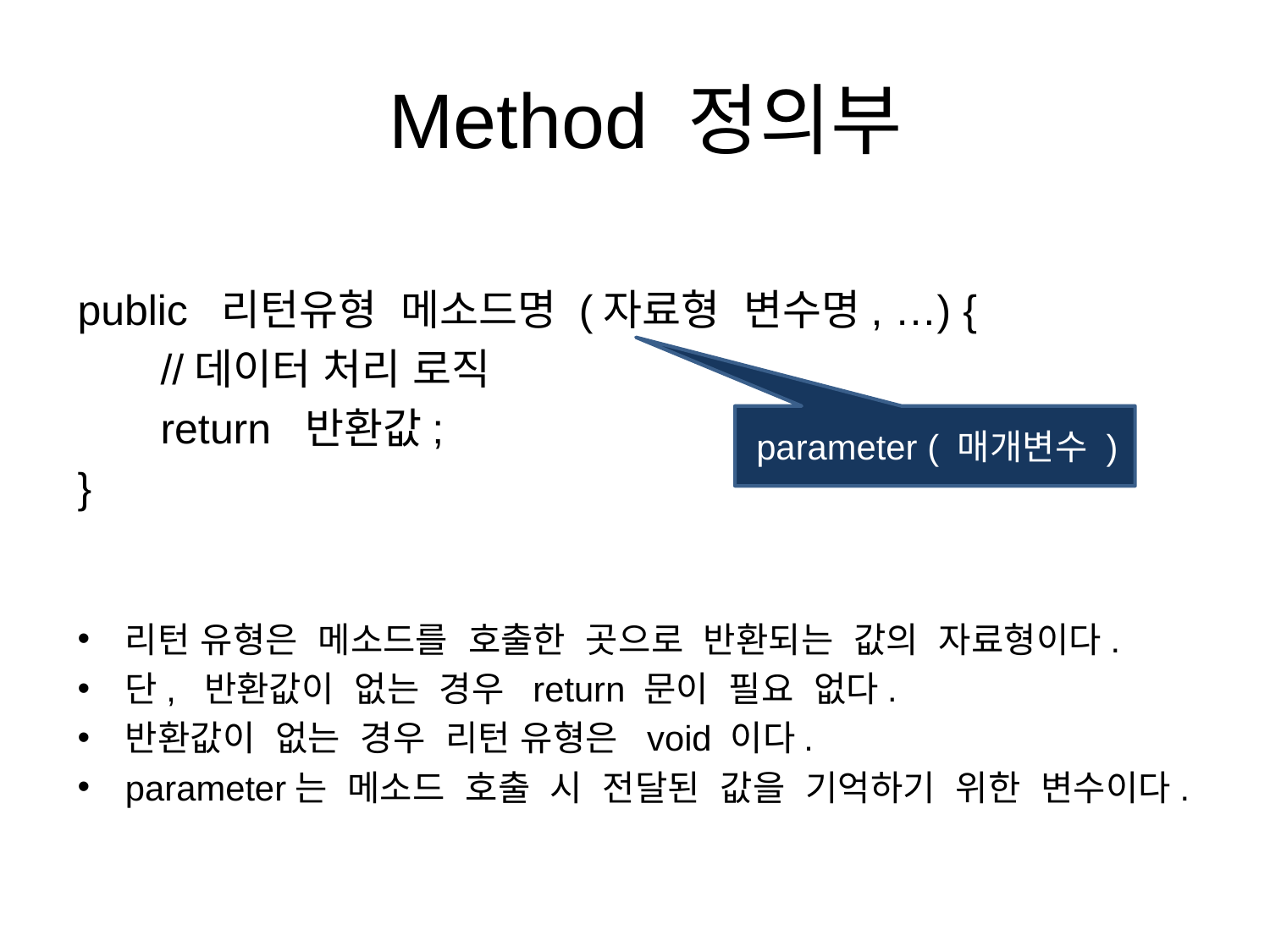

# Method 정의부

public  리턴유형  메소드명 (자료형  변수명, …) {
       //데이터 처리 로직
       return  반환값;
}

리턴 유형은  메소드를  호출한  곳으로  반환되는  값의  자료형이다.
단,  반환값이  없는  경우  return 문이  필요  없다.
반환값이  없는  경우  리턴 유형은  void 이다.
parameter는  메소드  호출  시  전달된  값을  기억하기  위한  변수이다.

 parameter ( 매개변수 )